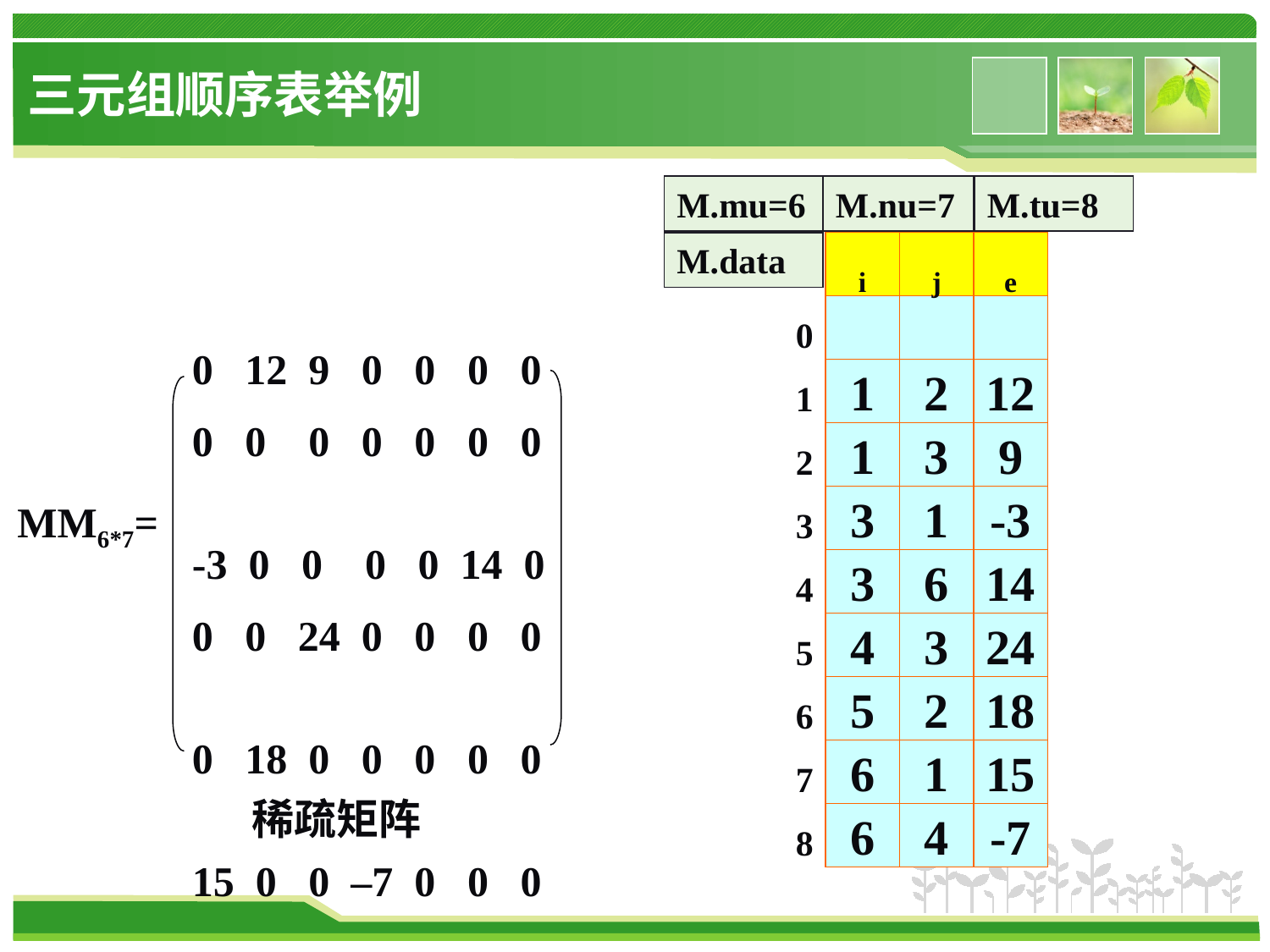

# 三元组顺序表举例
M.mu=6
M.nu=7
M.tu=8
M.data
i
j
e

0
0   12  9   0   0   0   0
0   0    0   0   0   0   0
-3  0   0    0   0  14  0
0   0   24  0   0   0   0
0   18  0   0   0   0   0
15  0   0  –7  0   0   0

MM6*7=
稀疏矩阵
1
2
12
1
1
3
9
2
3
1
-3
3
3
6
14
4
4
3
24
5
5
2
18
6
6
1
15
7
6
4
-7
8